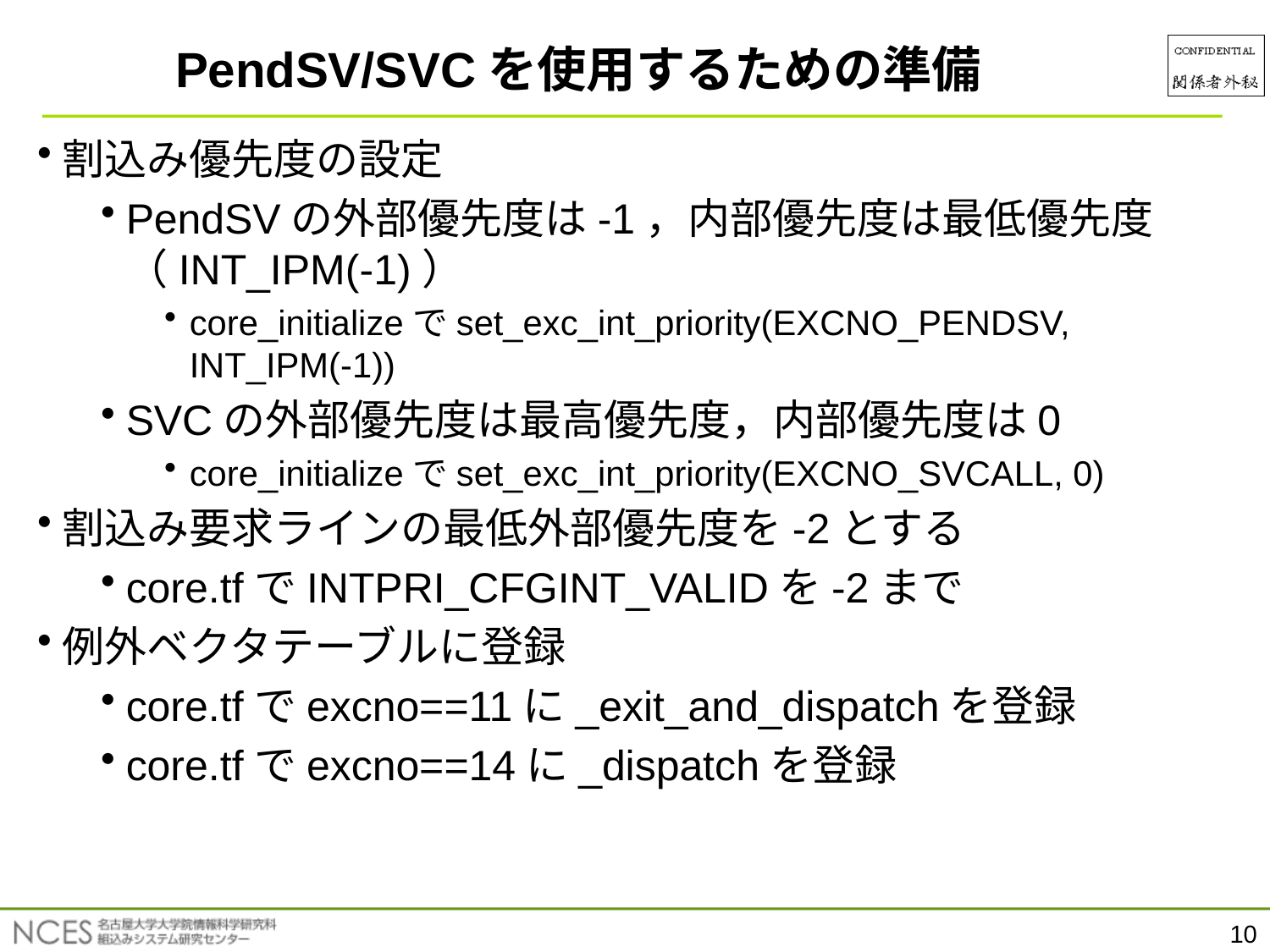

PendSV/SVCを使用するための準備
割込み優先度の設定
PendSVの外部優先度は-1，内部優先度は最低優先度（INT_IPM(-1)）
core_initializeでset_exc_int_priority(EXCNO_PENDSV, INT_IPM(-1))
SVCの外部優先度は最高優先度，内部優先度は0
core_initializeでset_exc_int_priority(EXCNO_SVCALL, 0)
割込み要求ラインの最低外部優先度を-2とする
core.tfでINTPRI_CFGINT_VALIDを-2まで
例外ベクタテーブルに登録
core.tfでexcno==11に_exit_and_dispatchを登録
core.tfでexcno==14に_dispatchを登録
10